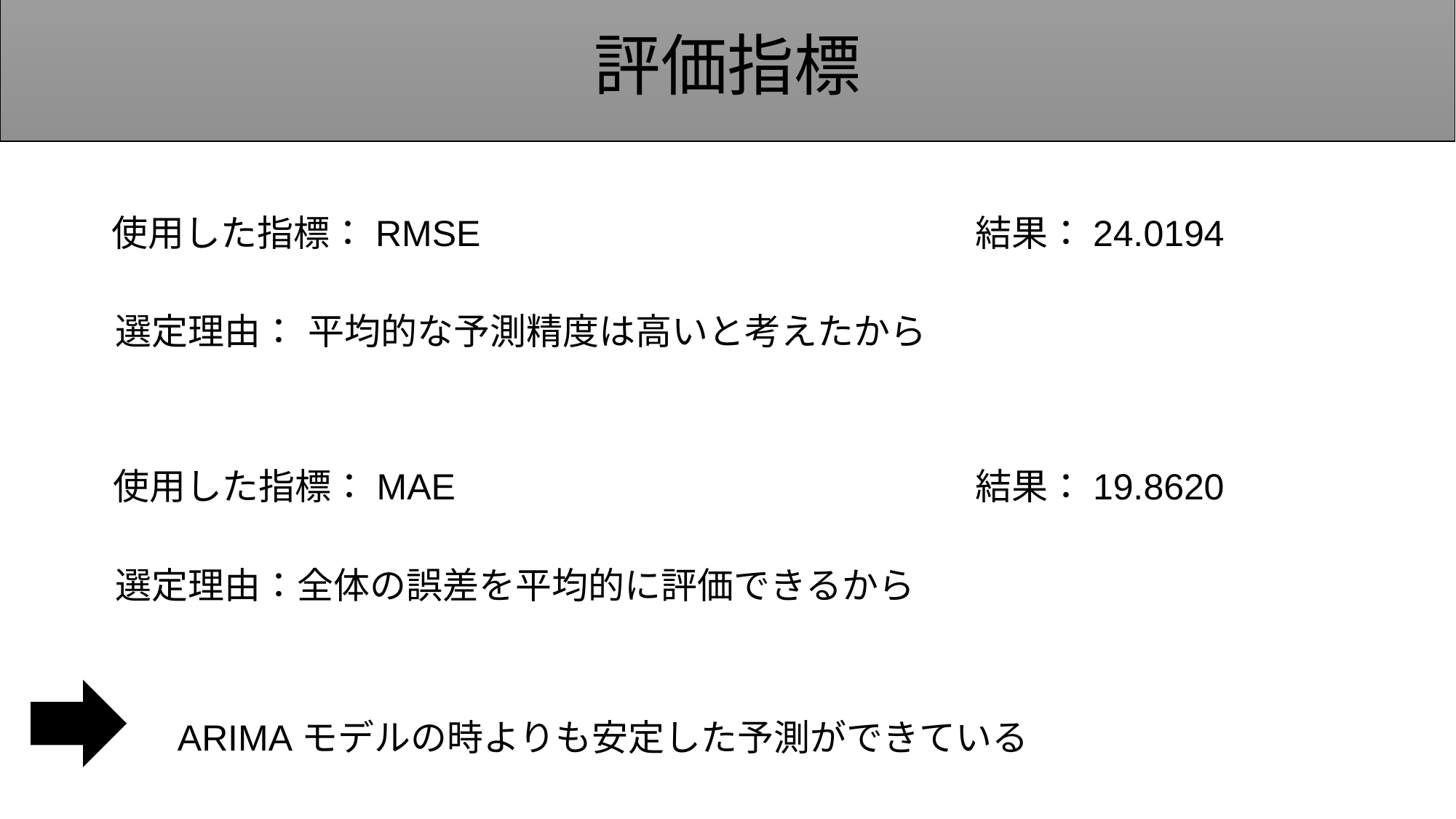

# 評価指標
使用した指標：RMSE
結果：24.0194
選定理由：
平均的な予測精度は高いと考えたから

結果：19.8620
使用した指標：MAE
選定理由：全体の誤差を平均的に評価できるから

ARIMAモデルの時よりも安定した予測ができている